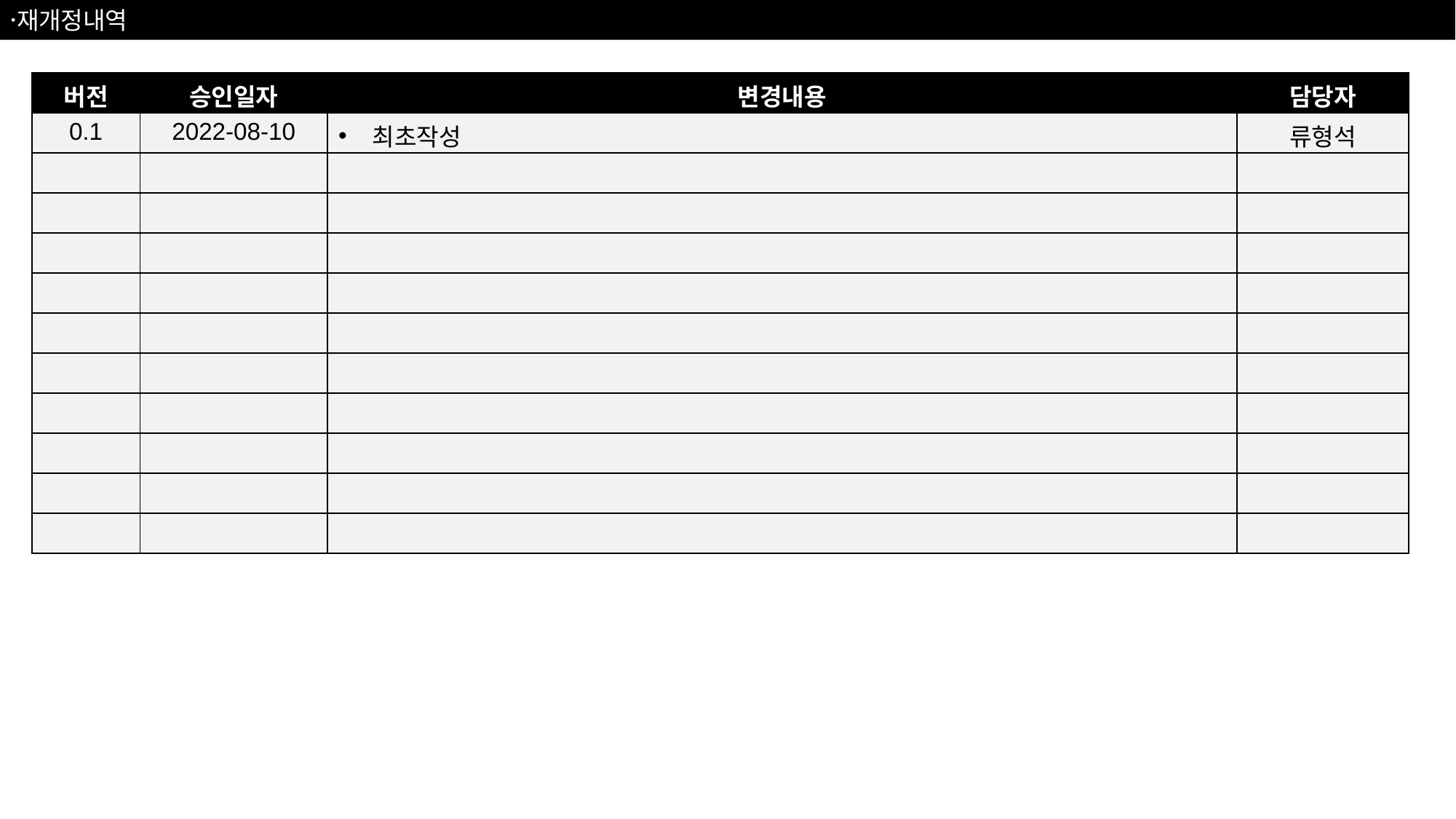

재〮개정내역
| 버전 | 승인일자 | 변경내용 | 담당자 |
| --- | --- | --- | --- |
| 0.1 | 2022-08-10 | 최초작성 | 류형석 |
|  |  |  |  |
|  |  |  |  |
|  |  |  |  |
|  |  |  |  |
|  |  |  |  |
|  |  |  |  |
|  |  |  |  |
|  |  |  |  |
|  |  |  |  |
|  |  |  |  |